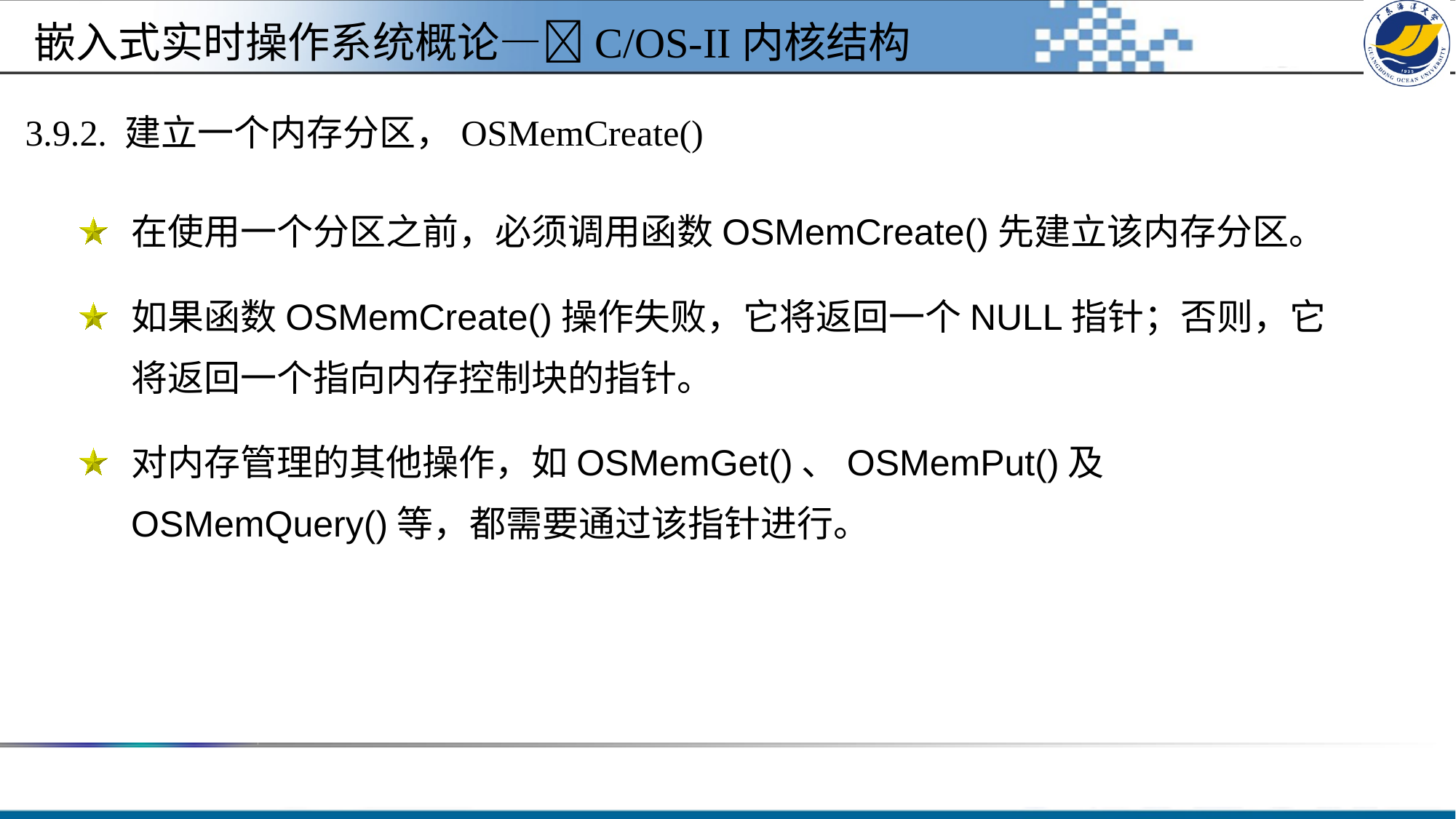

嵌入式实时操作系统概论—μC/OS-II内核结构
# 3.9.2. 建立一个内存分区，OSMemCreate()
在使用一个分区之前，必须调用函数OSMemCreate()先建立该内存分区。
如果函数OSMemCreate()操作失败，它将返回一个NULL指针；否则，它将返回一个指向内存控制块的指针。
对内存管理的其他操作，如OSMemGet()、OSMemPut()及OSMemQuery()等，都需要通过该指针进行。
87